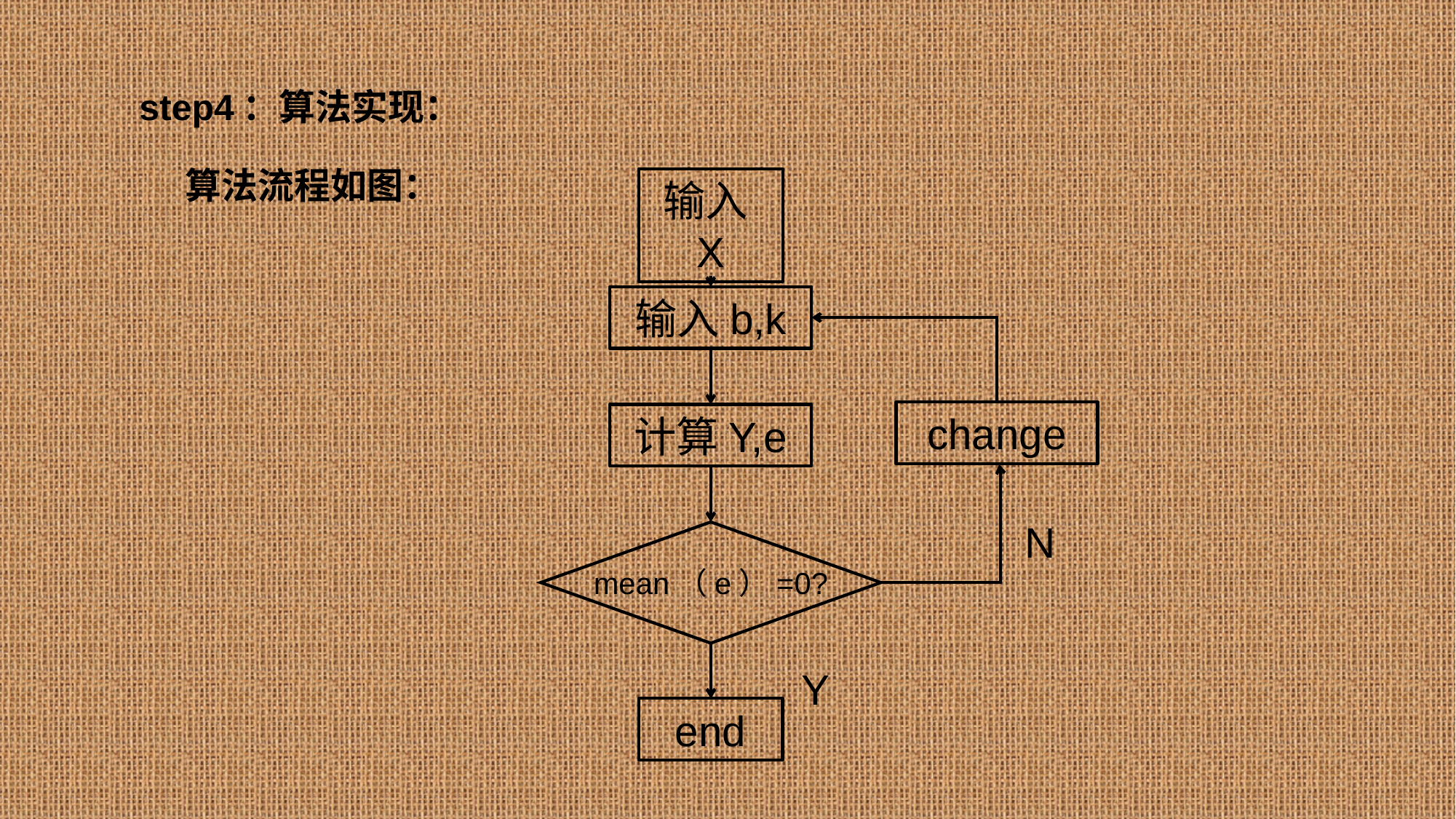

step4：算法实现：
算法流程如图：
输入X
输入b,k
change
计算Y,e
N

mean（e）=0?
Y
end